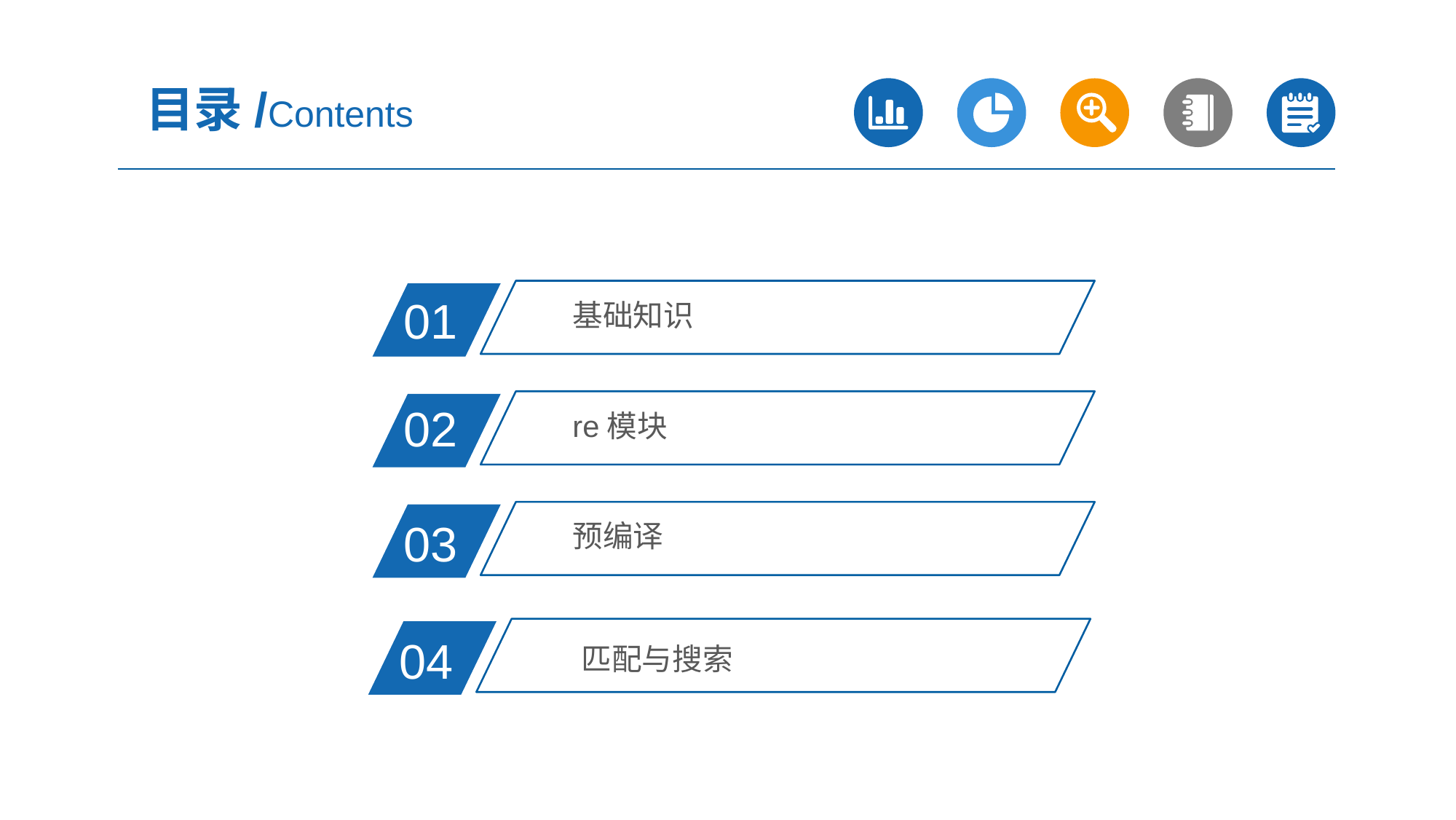

目录/Contents

基础知识

01

re模块
02

预编译

03

匹配与搜索

04